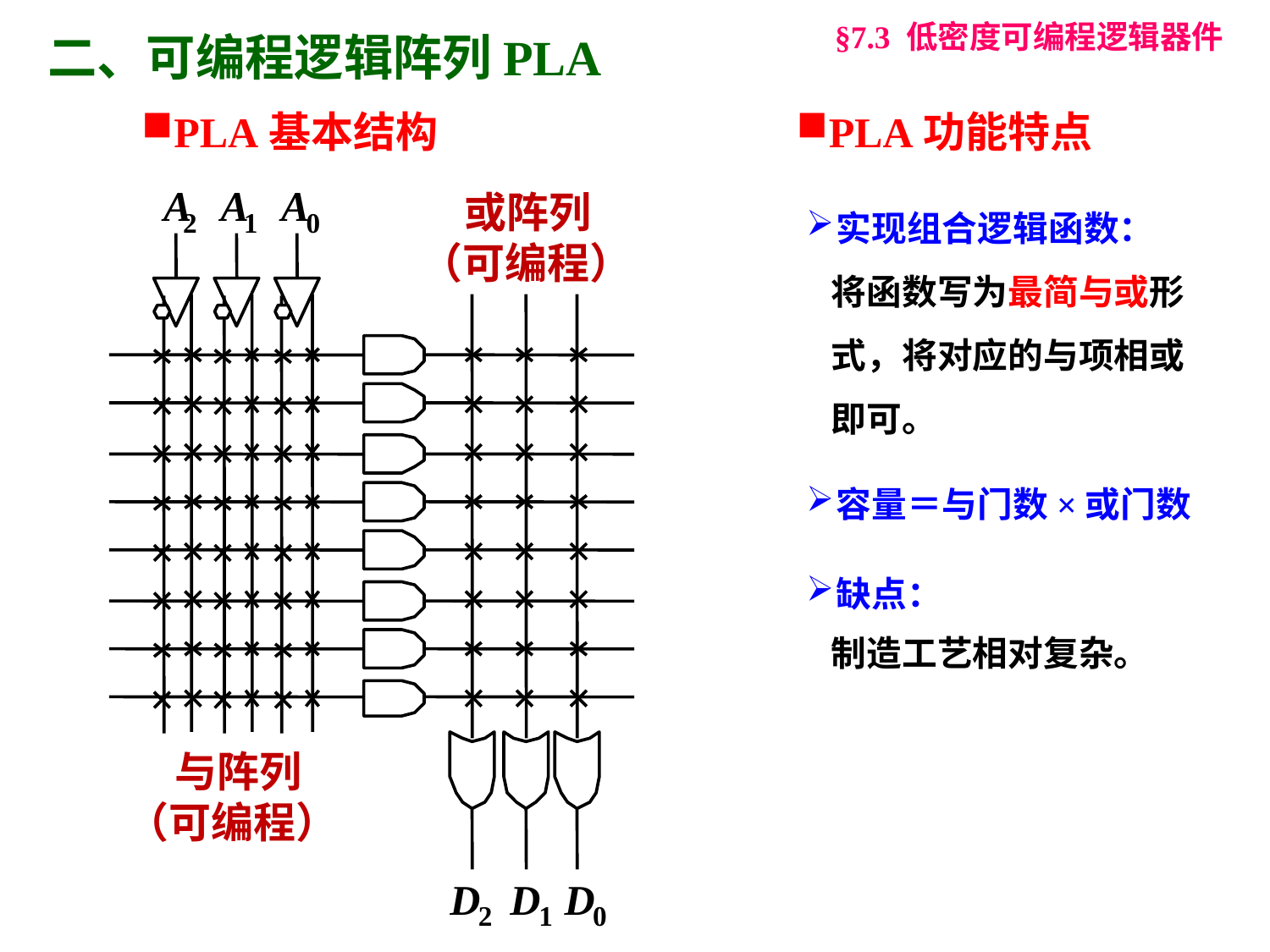

§7.3 低密度可编程逻辑器件
二、可编程逻辑阵列PLA
PLA基本结构
PLA功能特点
实现组合逻辑函数：
将函数写为最简与或形式，将对应的与项相或即可。
A
A
A
或阵列
2
1
0

（可编程）

与阵列
（可编程）

D
D
D
2
1
0
容量＝与门数×或门数
缺点：
制造工艺相对复杂。